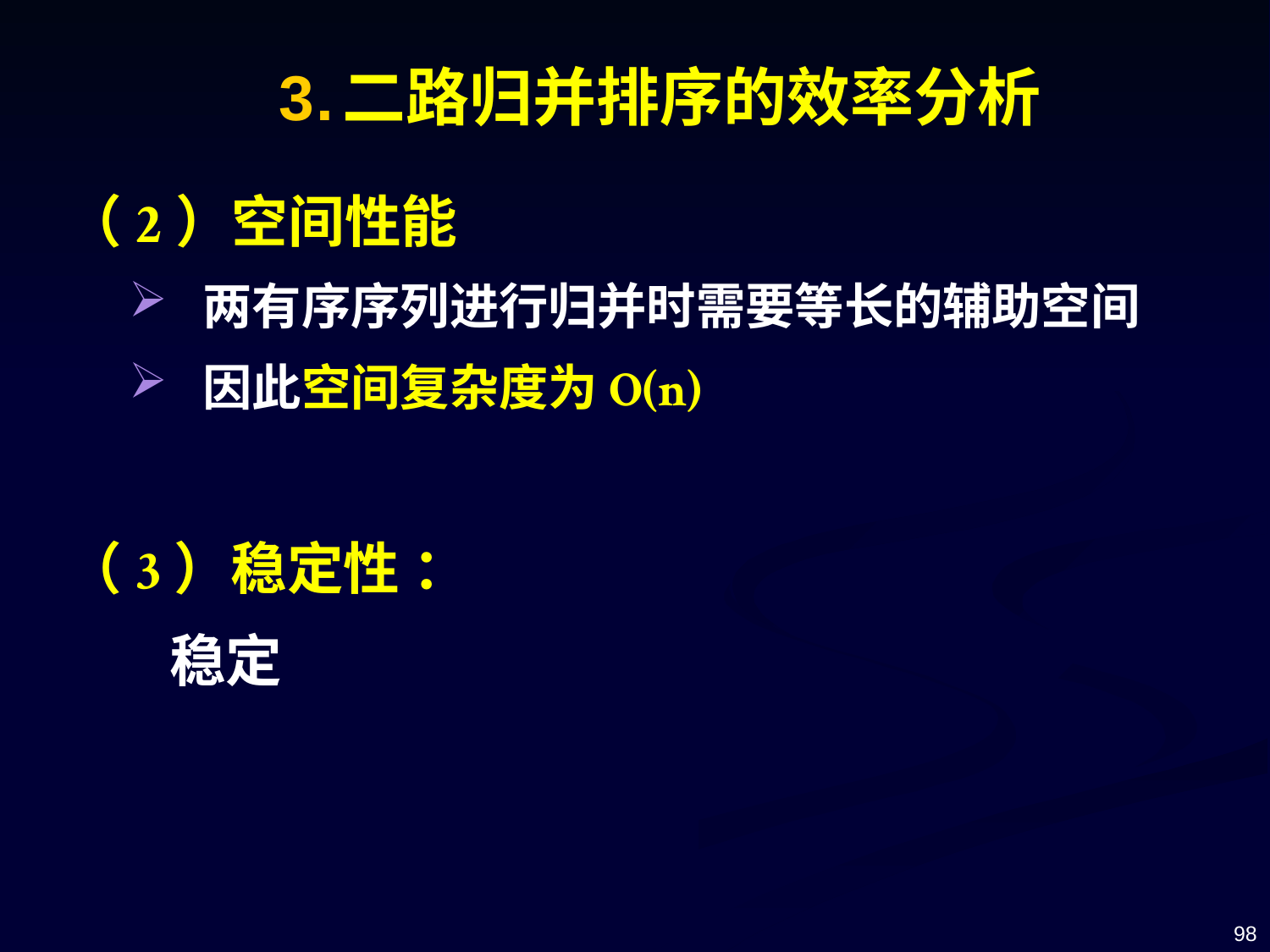

二路归并排序的效率分析
（2）空间性能
  两有序序列进行归并时需要等长的辅助空间
  因此空间复杂度为O(n)

（3）稳定性 ：
       稳定
98